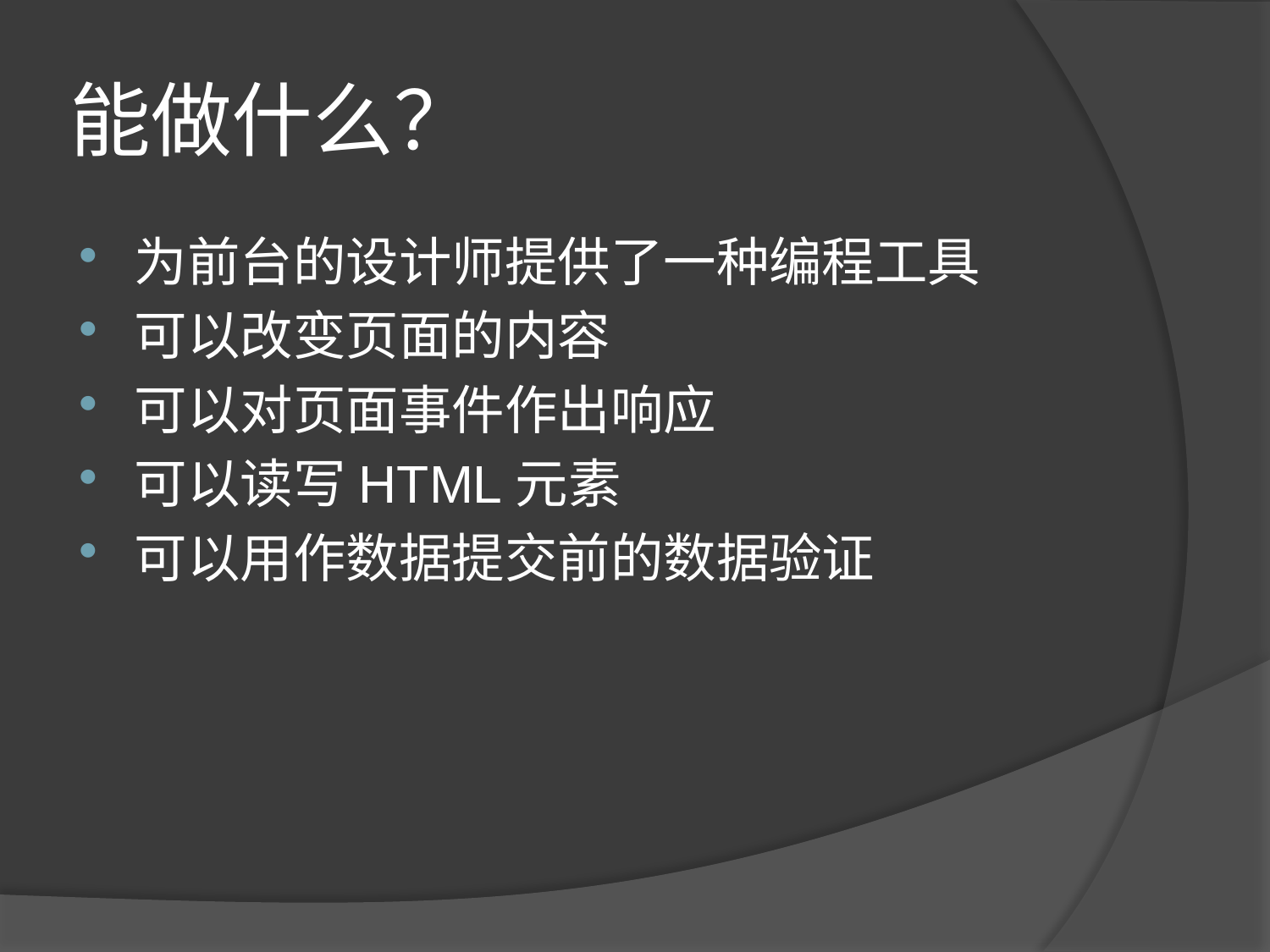

# 能做什么？
为前台的设计师提供了一种编程工具
可以改变页面的内容
可以对页面事件作出响应
可以读写HTML元素
可以用作数据提交前的数据验证